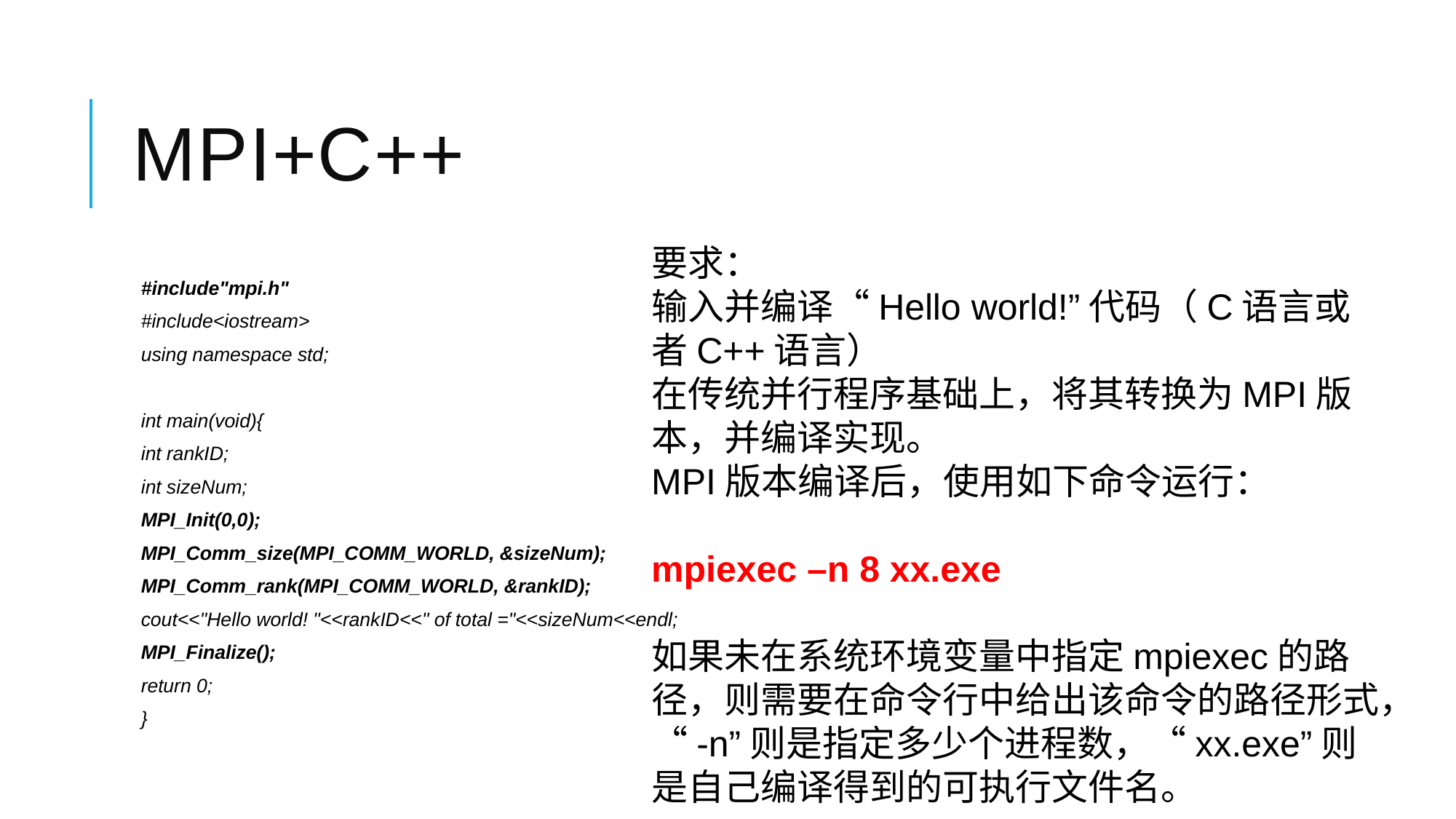

# MPI+C++
要求：
输入并编译“Hello world!”代码（C语言或者C++语言）
在传统并行程序基础上，将其转换为MPI版本，并编译实现。
MPI版本编译后，使用如下命令运行：

mpiexec –n 8 xx.exe

如果未在系统环境变量中指定mpiexec的路径，则需要在命令行中给出该命令的路径形式，“-n”则是指定多少个进程数，“xx.exe”则是自己编译得到的可执行文件名。
#include"mpi.h"
#include<iostream>
using namespace std;

int main(void){
int rankID;
int sizeNum;
MPI_Init(0,0);
MPI_Comm_size(MPI_COMM_WORLD, &sizeNum);
MPI_Comm_rank(MPI_COMM_WORLD, &rankID);
cout<<"Hello world! "<<rankID<<" of total ="<<sizeNum<<endl;
MPI_Finalize();
return 0;
}